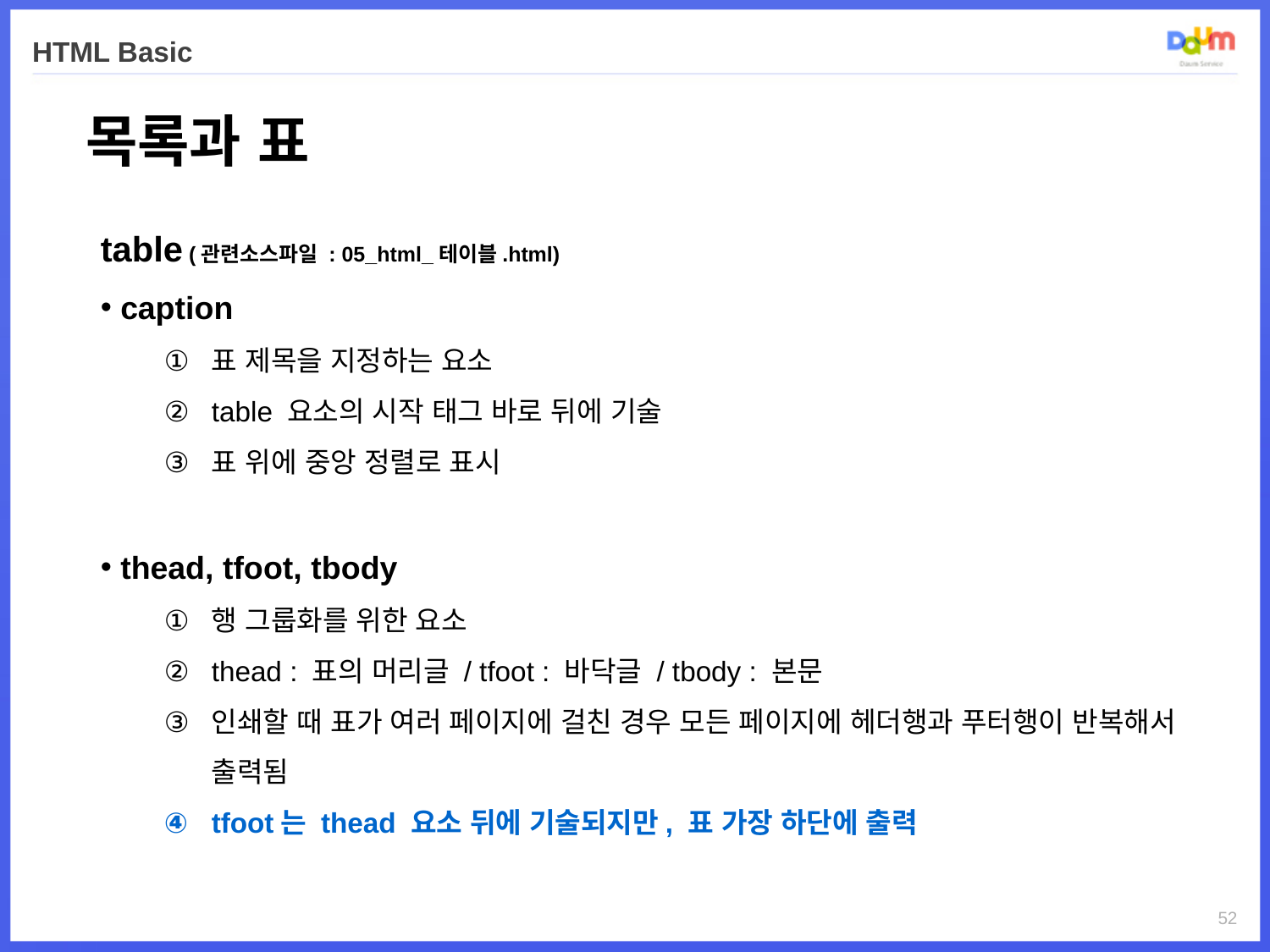

# HTML Basic
목록과 표
table (관련소스파일 : 05_html_테이블.html)
 caption
표 제목을 지정하는 요소
table 요소의 시작 태그 바로 뒤에 기술
표 위에 중앙 정렬로 표시

 thead, tfoot, tbody
행 그룹화를 위한 요소
thead : 표의 머리글 / tfoot : 바닥글 / tbody : 본문
인쇄할 때 표가 여러 페이지에 걸친 경우 모든 페이지에 헤더행과 푸터행이 반복해서 출력됨
tfoot는 thead 요소 뒤에 기술되지만, 표 가장 하단에 출력
52